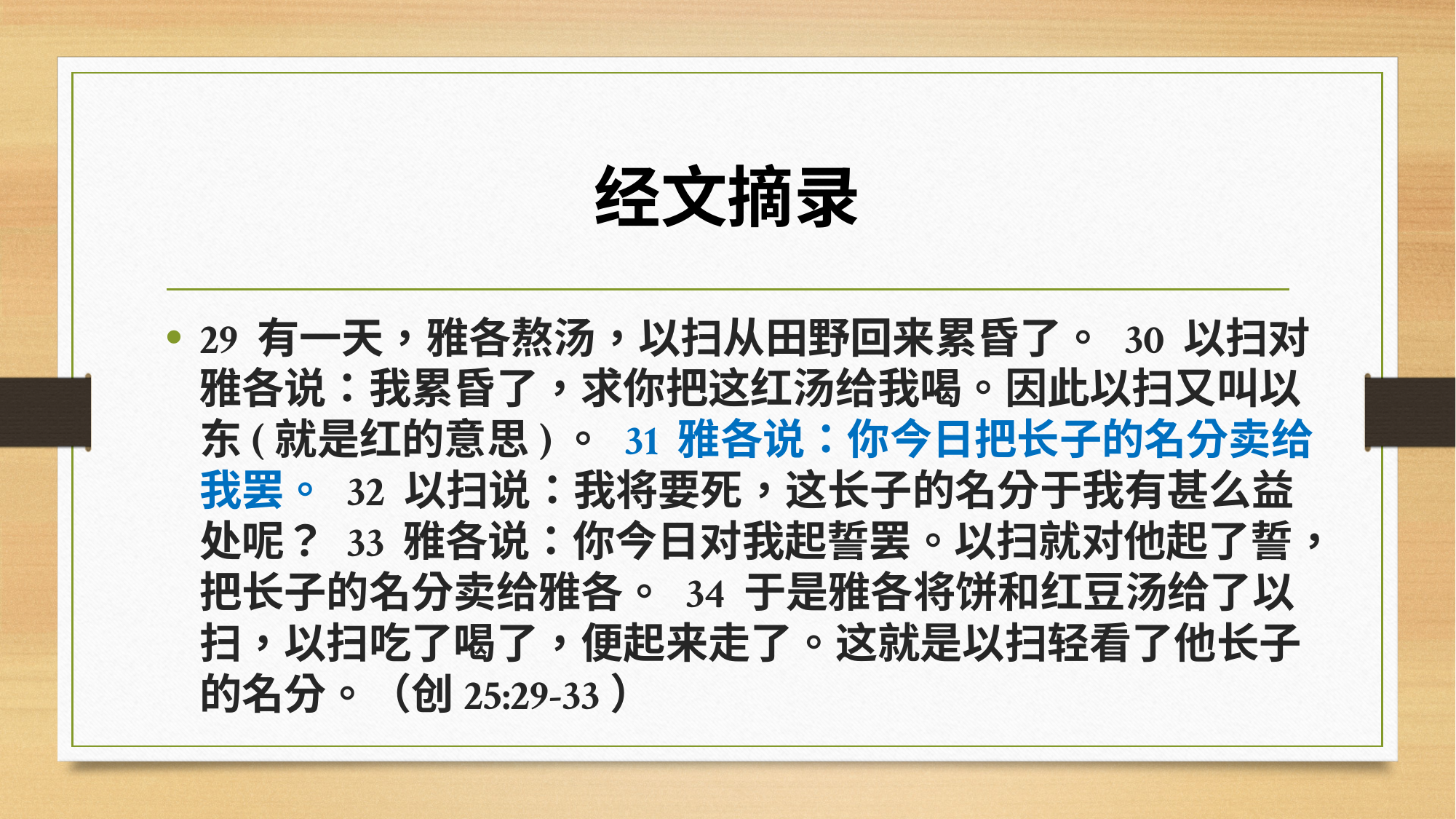

# 经文摘录
29 有一天，雅各熬汤，以扫从田野回来累昏了。 30 以扫对雅各说：我累昏了，求你把这红汤给我喝。因此以扫又叫以东(就是红的意思)。 31 雅各说：你今日把长子的名分卖给我罢。 32 以扫说：我将要死，这长子的名分于我有甚么益处呢？ 33 雅各说：你今日对我起誓罢。以扫就对他起了誓，把长子的名分卖给雅各。 34 于是雅各将饼和红豆汤给了以扫，以扫吃了喝了，便起来走了。这就是以扫轻看了他长子的名分。（创25:29-33）